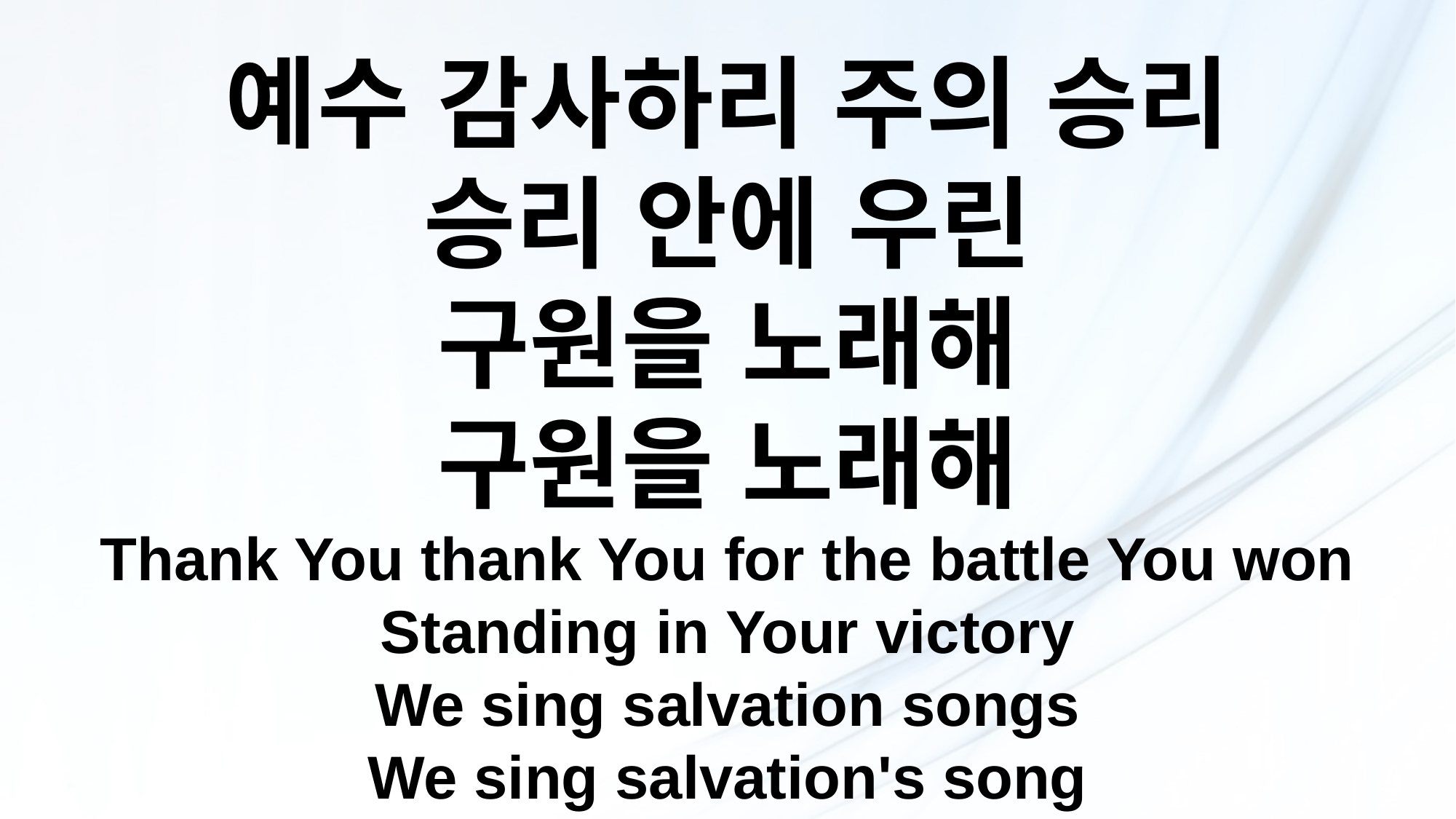

예수 감사하리 주의 승리
승리 안에 우린
구원을 노래해
구원을 노래해
Thank You thank You for the battle You won
Standing in Your victory
We sing salvation songs
We sing salvation's song